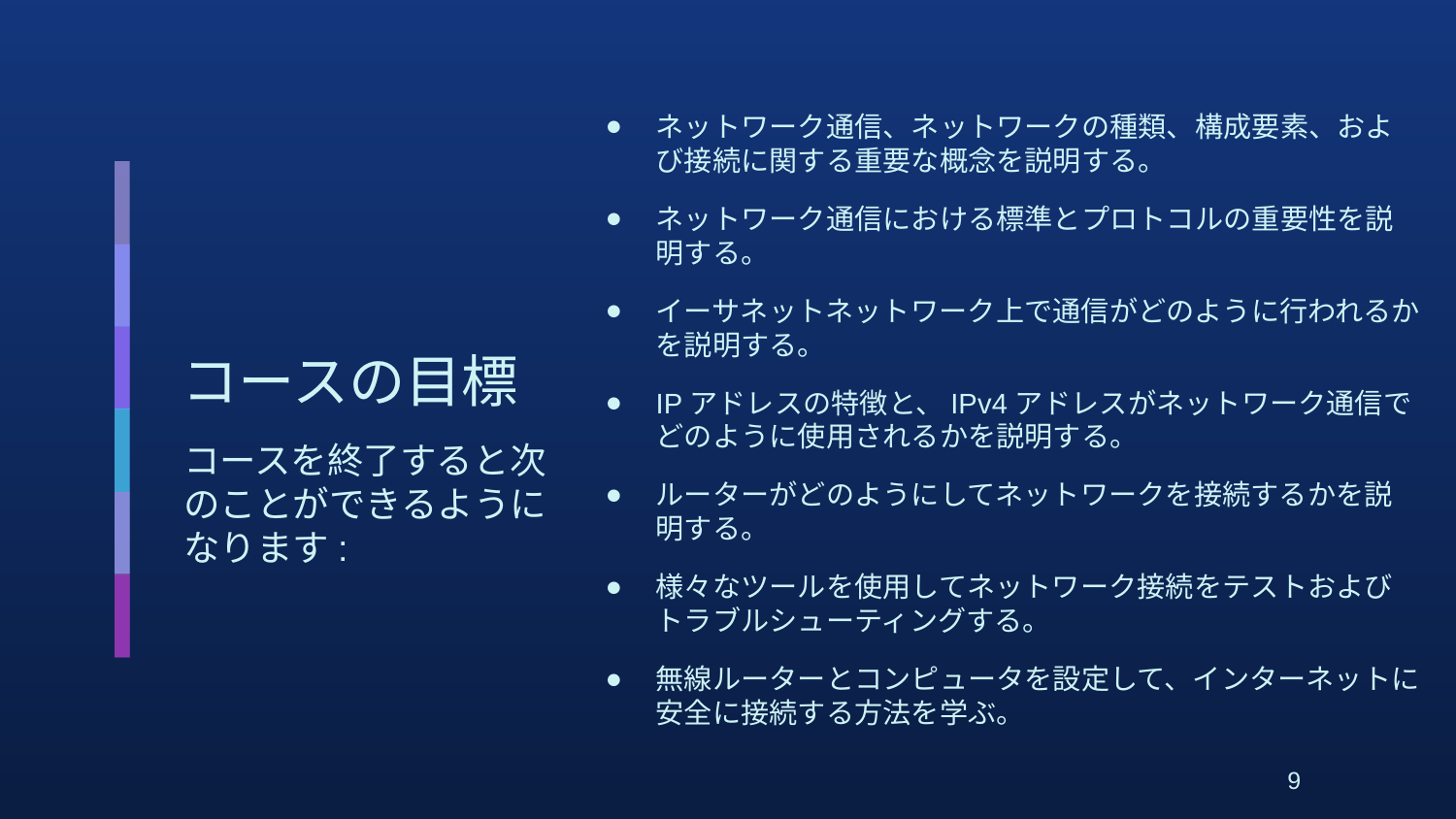

ネットワーク通信、ネットワークの種類、構成要素、および接続に関する重要な概念を説明する。
ネットワーク通信における標準とプロトコルの重要性を説明する。
イーサネットネットワーク上で通信がどのように行われるかを説明する。
IPアドレスの特徴と、IPv4アドレスがネットワーク通信でどのように使用されるかを説明する。
ルーターがどのようにしてネットワークを接続するかを説明する。
様々なツールを使用してネットワーク接続をテストおよびトラブルシューティングする。
無線ルーターとコンピュータを設定して、インターネットに安全に接続する方法を学ぶ。
# コースの目標
コースを終了すると次のことができるようになります: